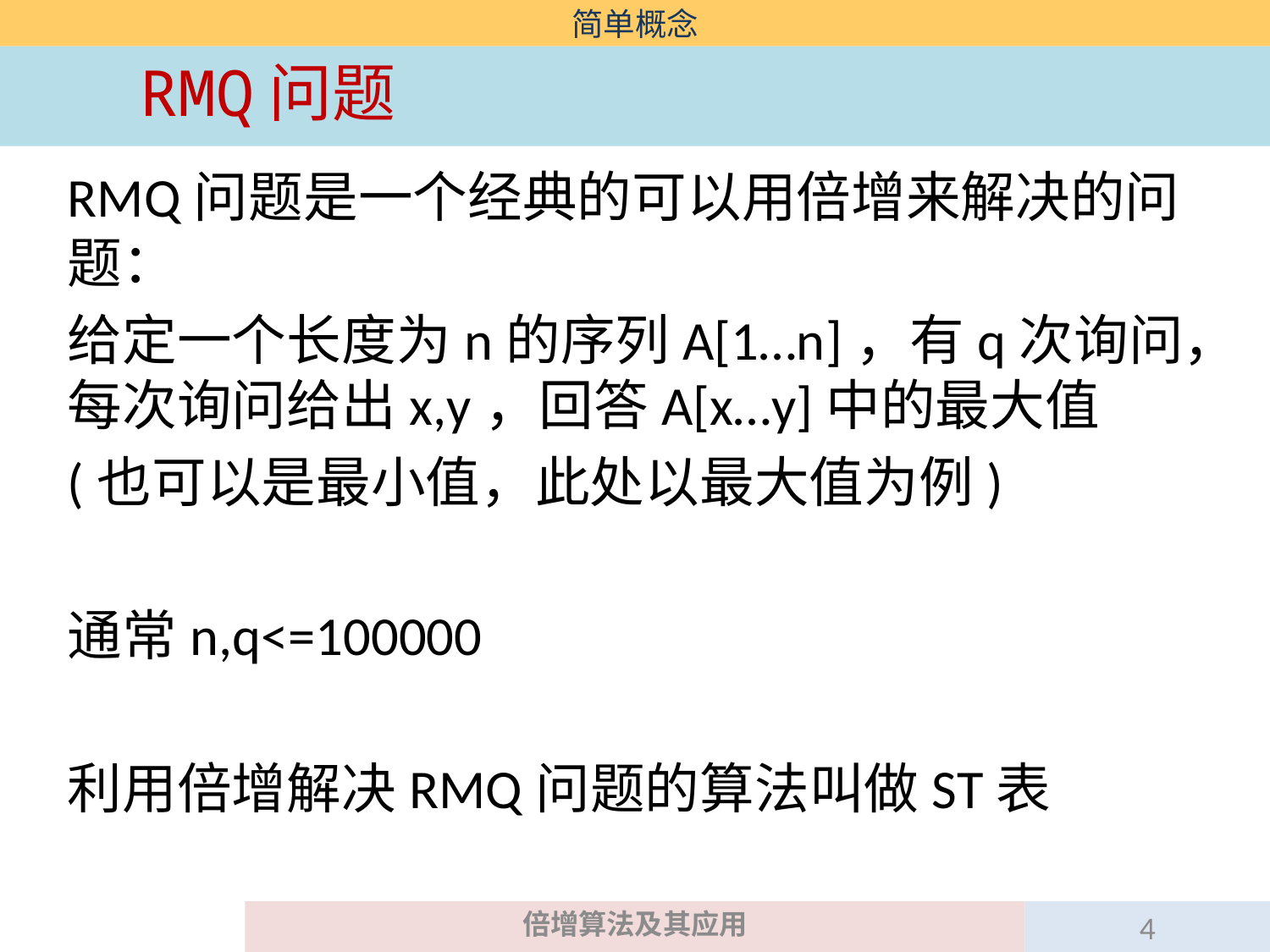

# 简单概念
	RMQ问题
RMQ问题是一个经典的可以用倍增来解决的问题：
给定一个长度为n的序列A[1…n]，有q次询问，每次询问给出x,y，回答A[x…y]中的最大值
(也可以是最小值，此处以最大值为例)

通常n,q<=100000

利用倍增解决RMQ问题的算法叫做ST表
倍增算法及其应用
4